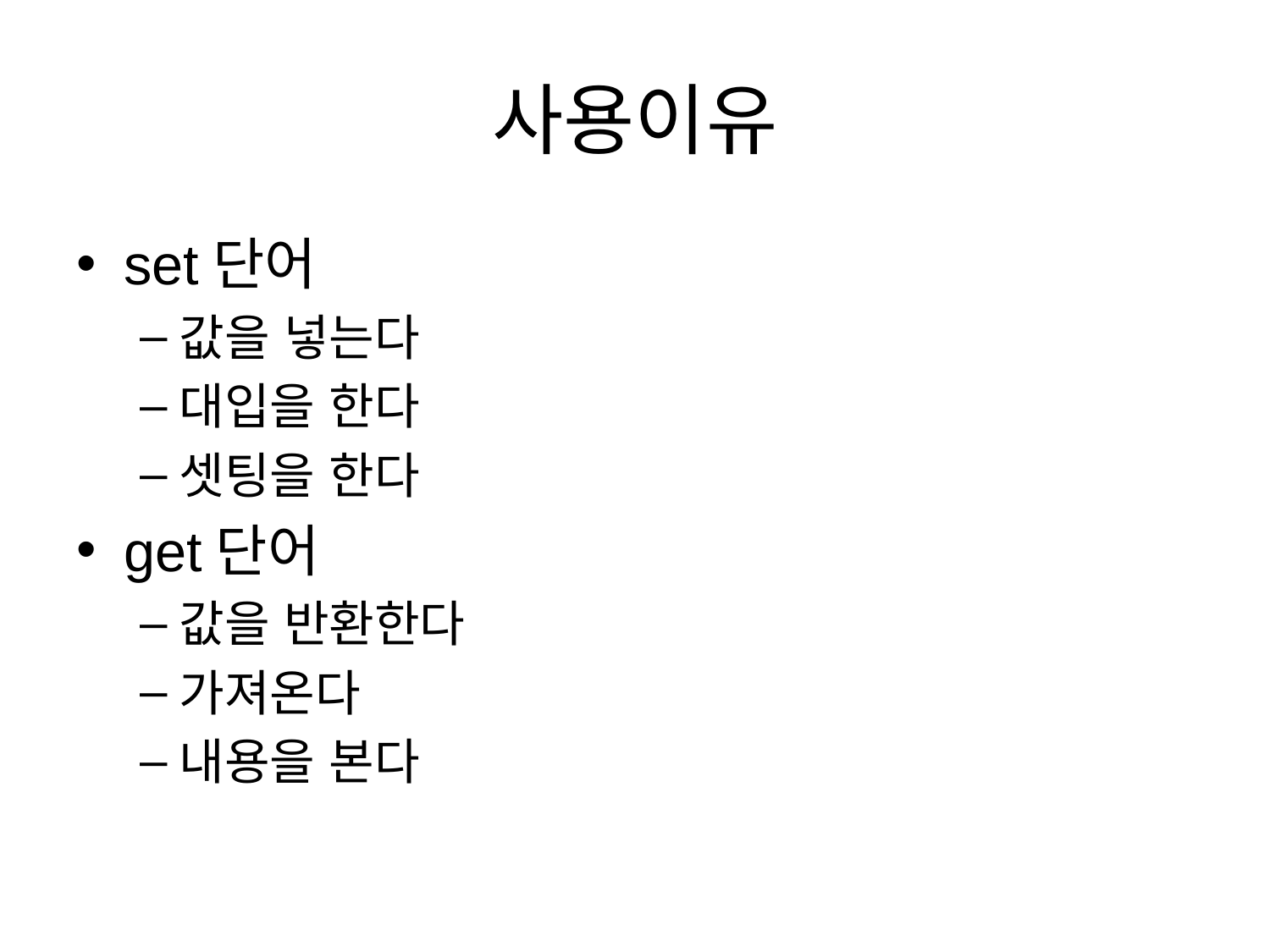

# 사용이유
set단어
값을 넣는다
대입을 한다
셋팅을 한다
get단어
값을 반환한다
가져온다
내용을 본다